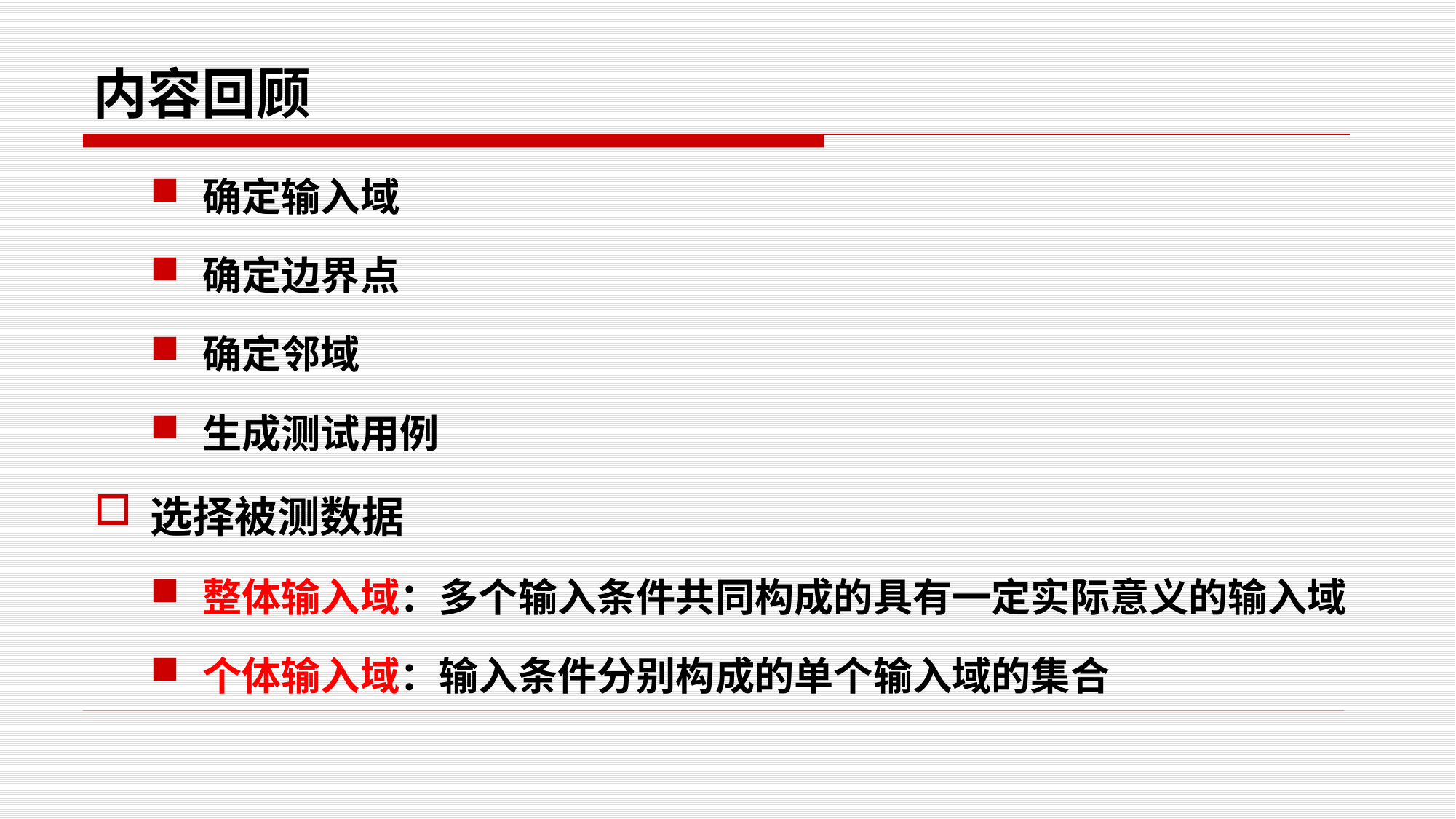

# 内容回顾
确定输入域
确定边界点
确定邻域
生成测试用例
选择被测数据
整体输入域：多个输入条件共同构成的具有一定实际意义的输入域
个体输入域：输入条件分别构成的单个输入域的集合